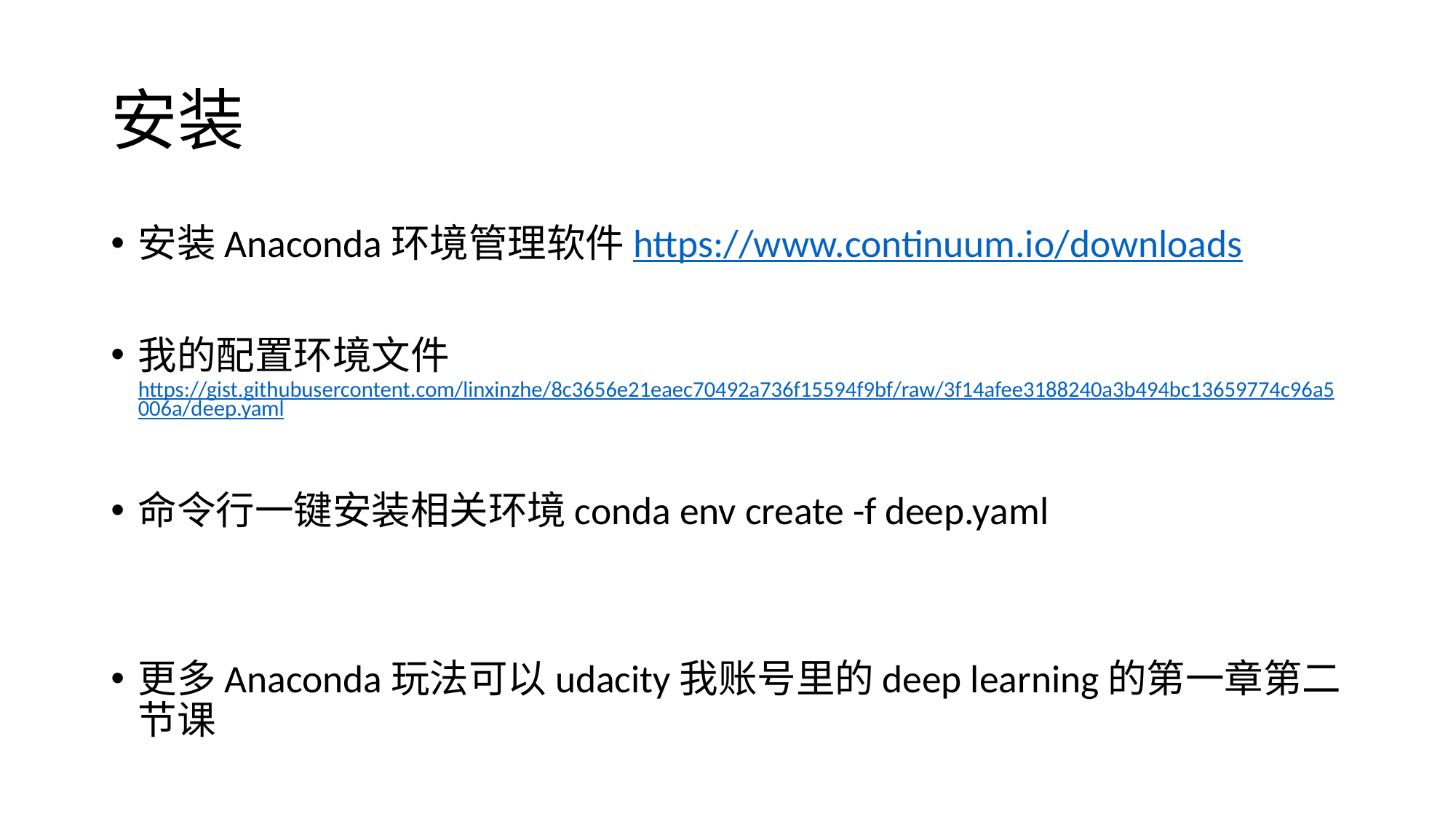

# 安装
安装Anaconda环境管理软件https://www.continuum.io/downloads

我的配置环境文件https://gist.githubusercontent.com/linxinzhe/8c3656e21eaec70492a736f15594f9bf/raw/3f14afee3188240a3b494bc13659774c96a5006a/deep.yaml

命令行一键安装相关环境conda env create -f deep.yaml

更多Anaconda玩法可以udacity我账号里的deep learning的第一章第二节课